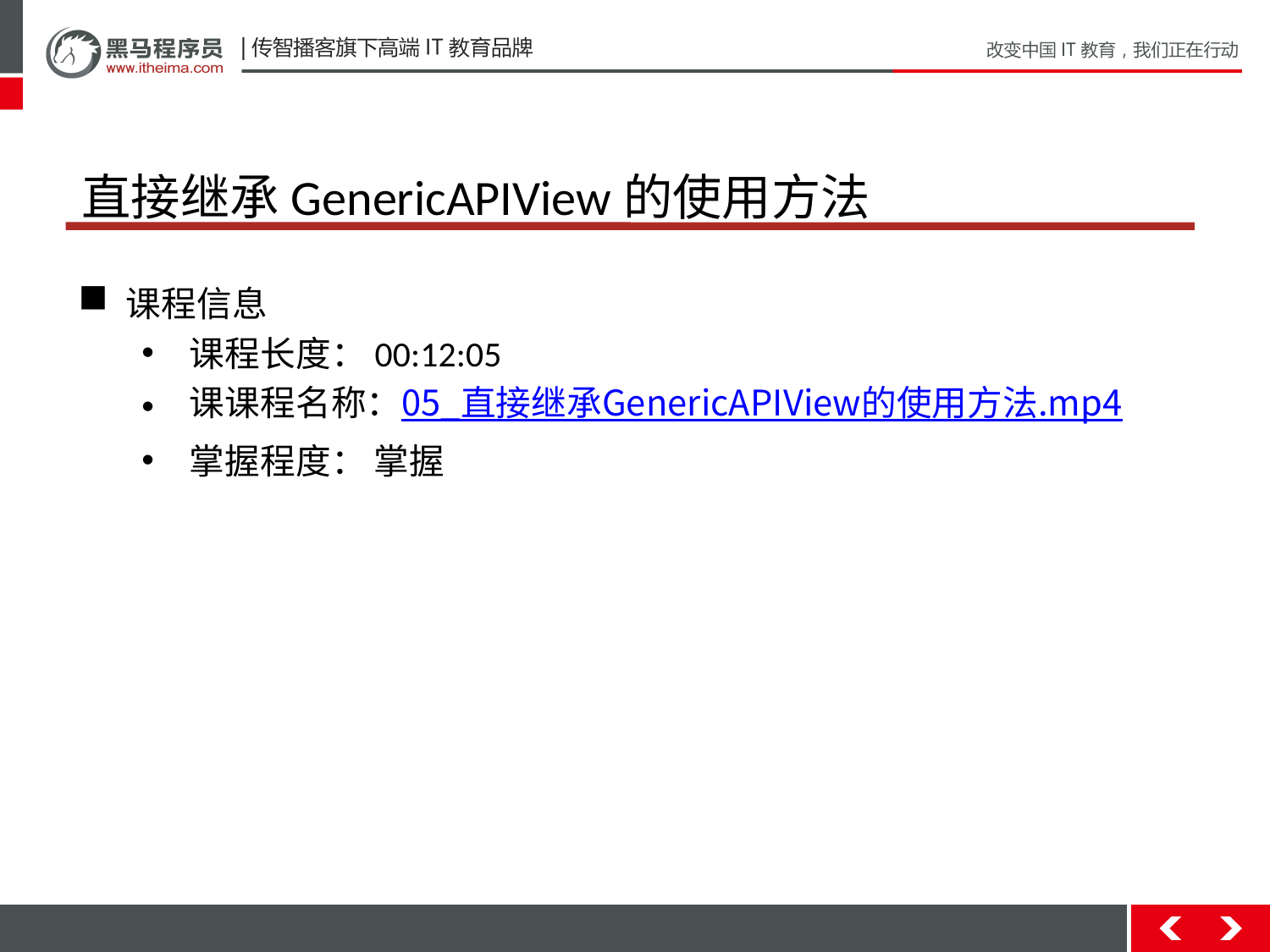

# 直接继承GenericAPIView的使用方法

课程信息
课程长度：00:12:05
课课程名称：05_直接继承GenericAPIView的使用方法.mp4
掌握程度： 掌握